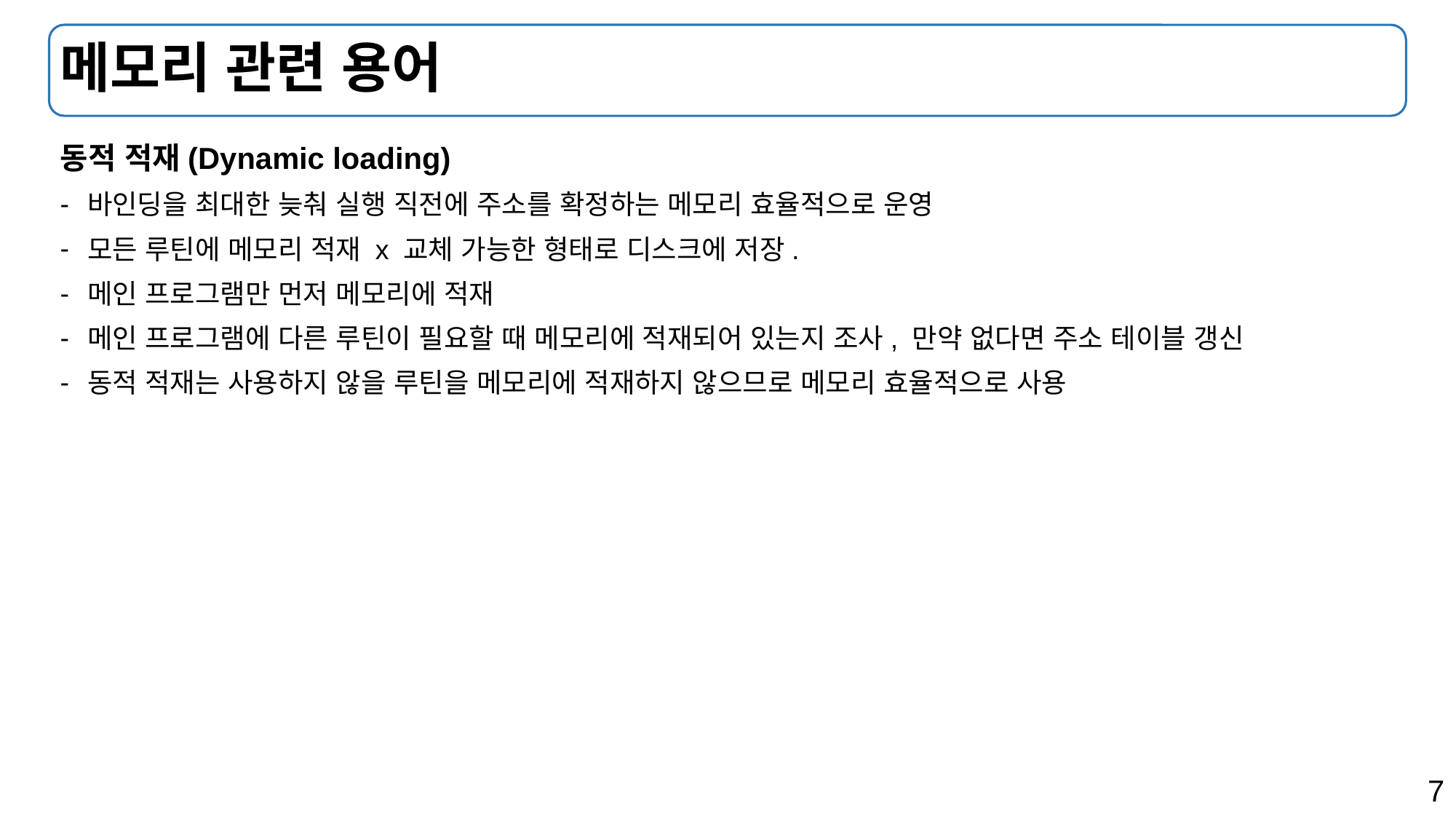

# 메모리 관련 용어
동적 적재(Dynamic loading)
바인딩을 최대한 늦춰 실행 직전에 주소를 확정하는 메모리 효율적으로 운영
모든 루틴에 메모리 적재 x 교체 가능한 형태로 디스크에 저장.
메인 프로그램만 먼저 메모리에 적재
메인 프로그램에 다른 루틴이 필요할 때 메모리에 적재되어 있는지 조사, 만약 없다면 주소 테이블 갱신
동적 적재는 사용하지 않을 루틴을 메모리에 적재하지 않으므로 메모리 효율적으로 사용